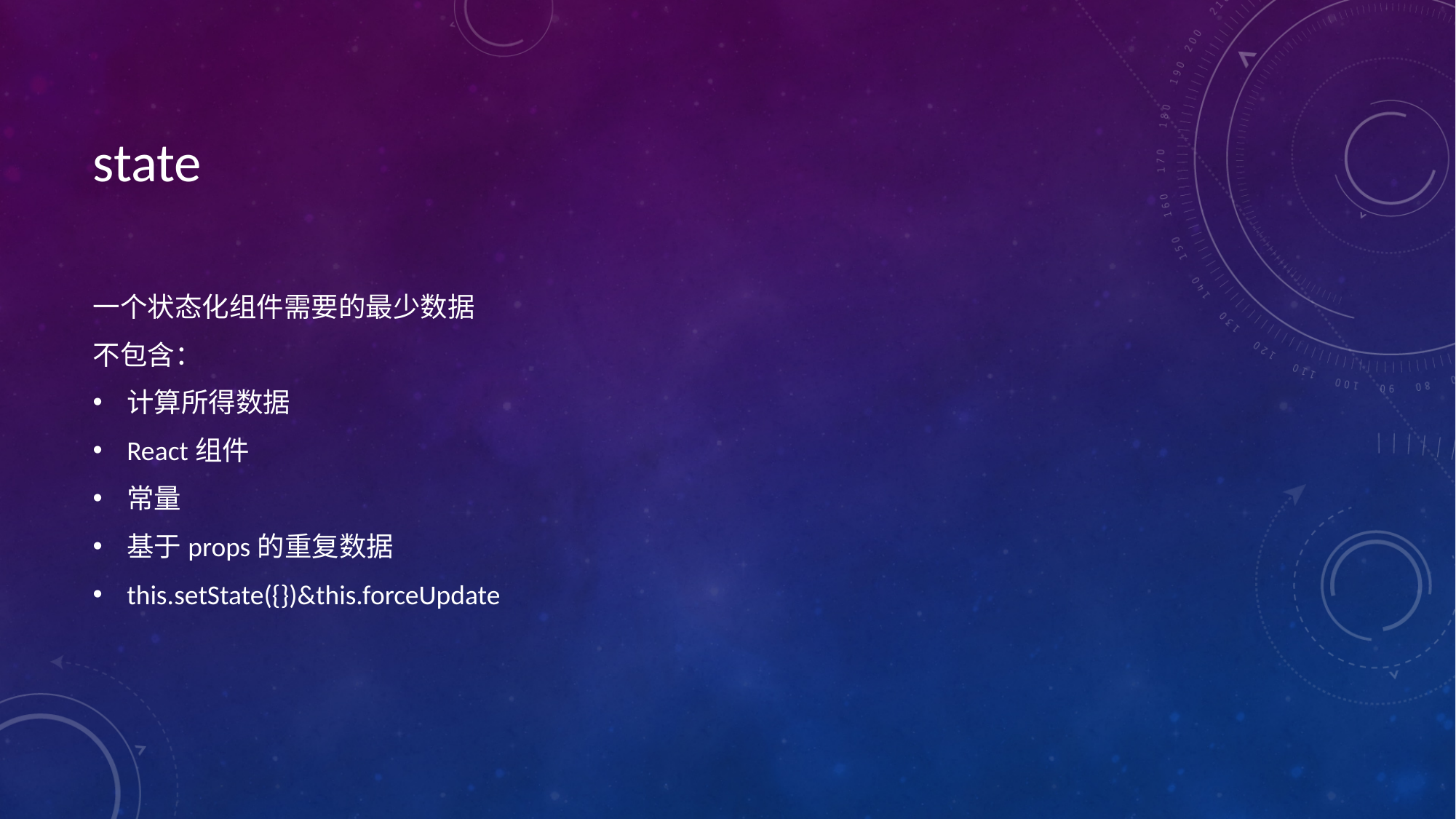

# state
一个状态化组件需要的最少数据
不包含：
计算所得数据
React组件
常量
基于props的重复数据
this.setState({})&this.forceUpdate